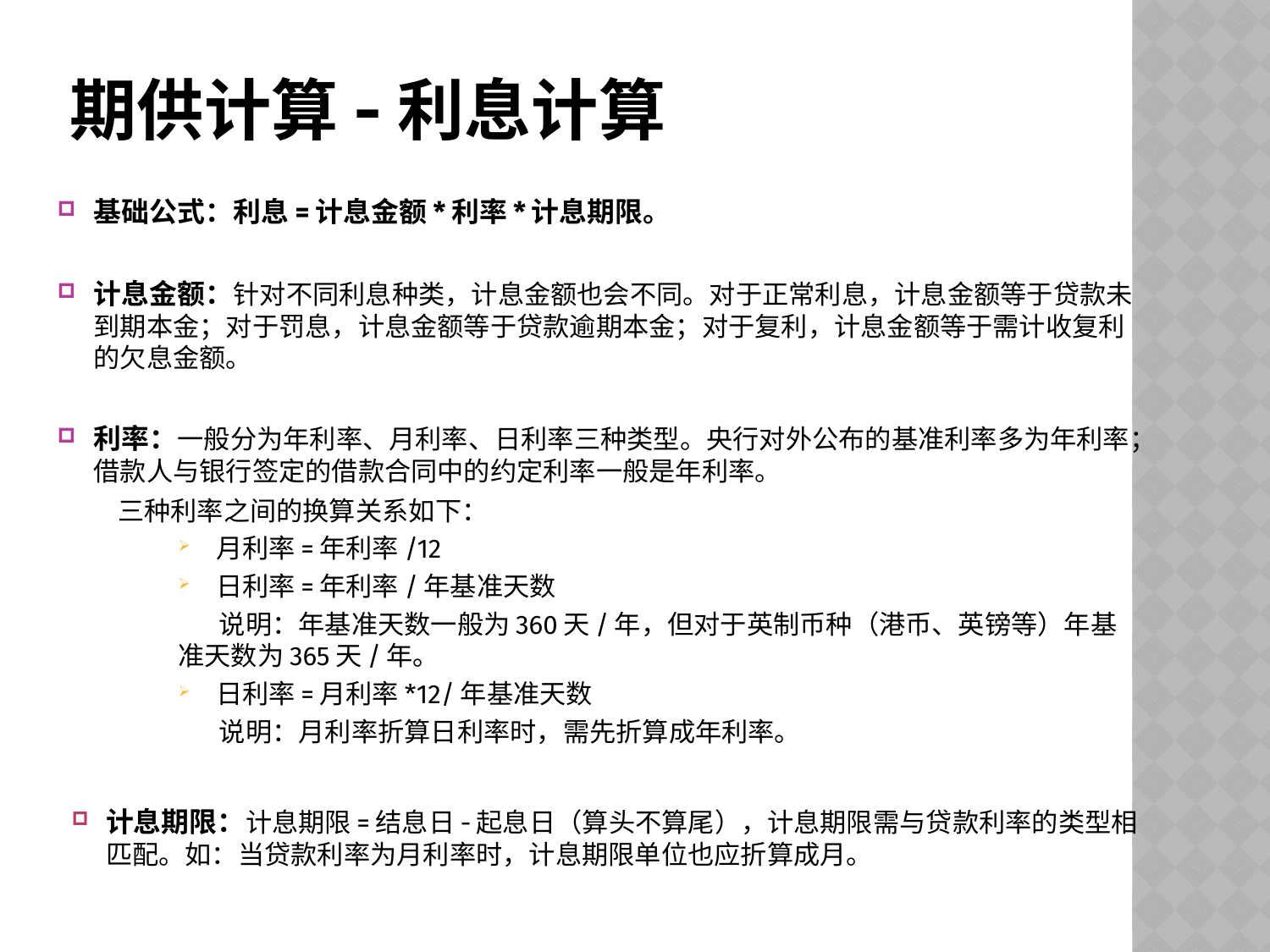

# 期供计算-利息计算
基础公式：利息=计息金额*利率*计息期限。

计息金额：针对不同利息种类，计息金额也会不同。对于正常利息，计息金额等于贷款未到期本金；对于罚息，计息金额等于贷款逾期本金；对于复利，计息金额等于需计收复利的欠息金额。

利率：一般分为年利率、月利率、日利率三种类型。央行对外公布的基准利率多为年利率；借款人与银行签定的借款合同中的约定利率一般是年利率。
三种利率之间的换算关系如下：
月利率=年利率/12
日利率=年利率/年基准天数
      说明：年基准天数一般为360天/年，但对于英制币种（港币、英镑等）年基准天数为365天/年。
日利率=月利率*12/年基准天数
      说明：月利率折算日利率时，需先折算成年利率。

计息期限：计息期限=结息日-起息日（算头不算尾），计息期限需与贷款利率的类型相匹配。如：当贷款利率为月利率时，计息期限单位也应折算成月。